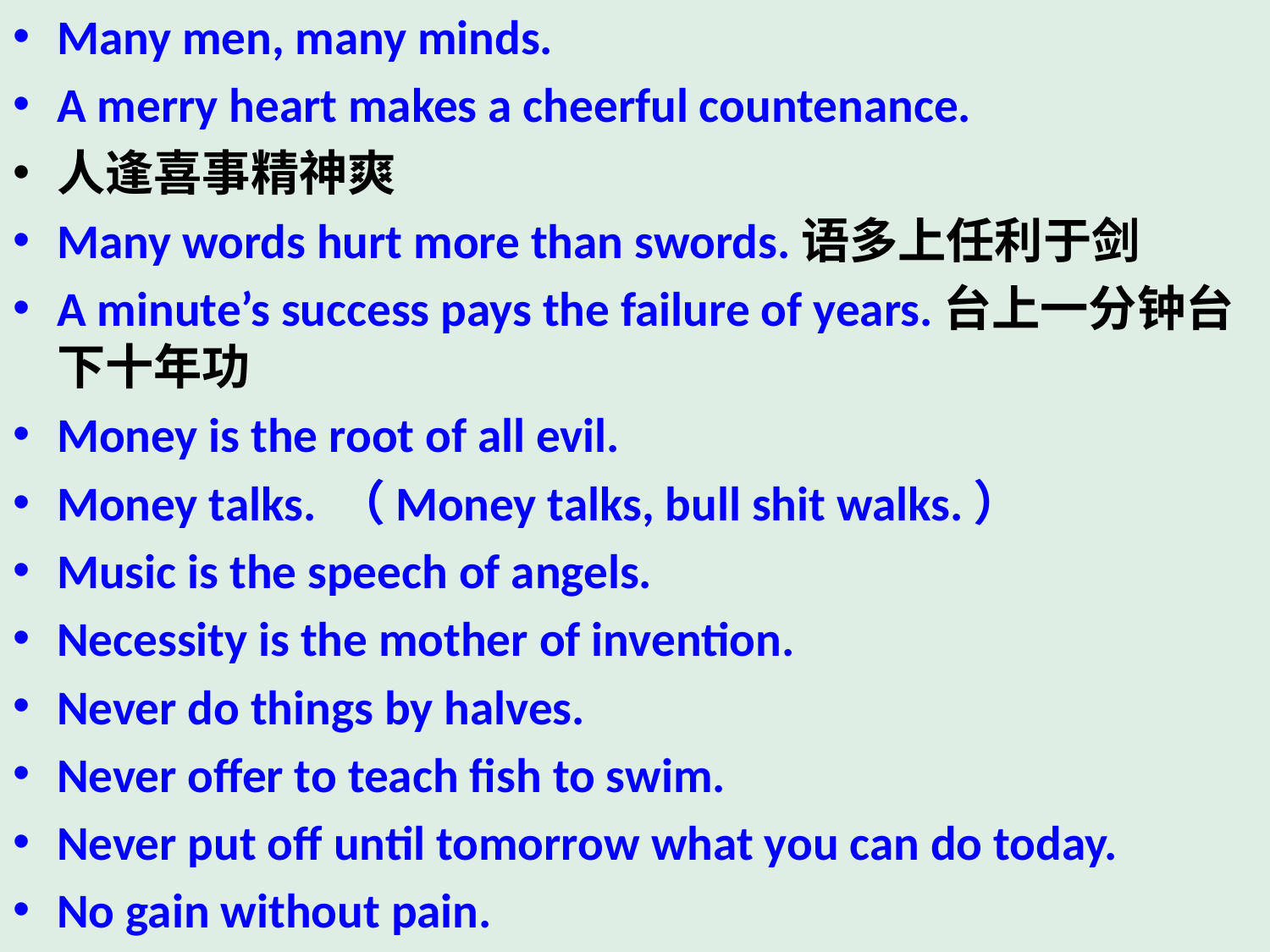

Many men, many minds.
A merry heart makes a cheerful countenance.
人逢喜事精神爽
Many words hurt more than swords.语多上任利于剑
A minute’s success pays the failure of years.台上一分钟台下十年功
Money is the root of all evil.
Money talks. （Money talks, bull shit walks.）
Music is the speech of angels.
Necessity is the mother of invention.
Never do things by halves.
Never offer to teach fish to swim.
Never put off until tomorrow what you can do today.
No gain without pain.